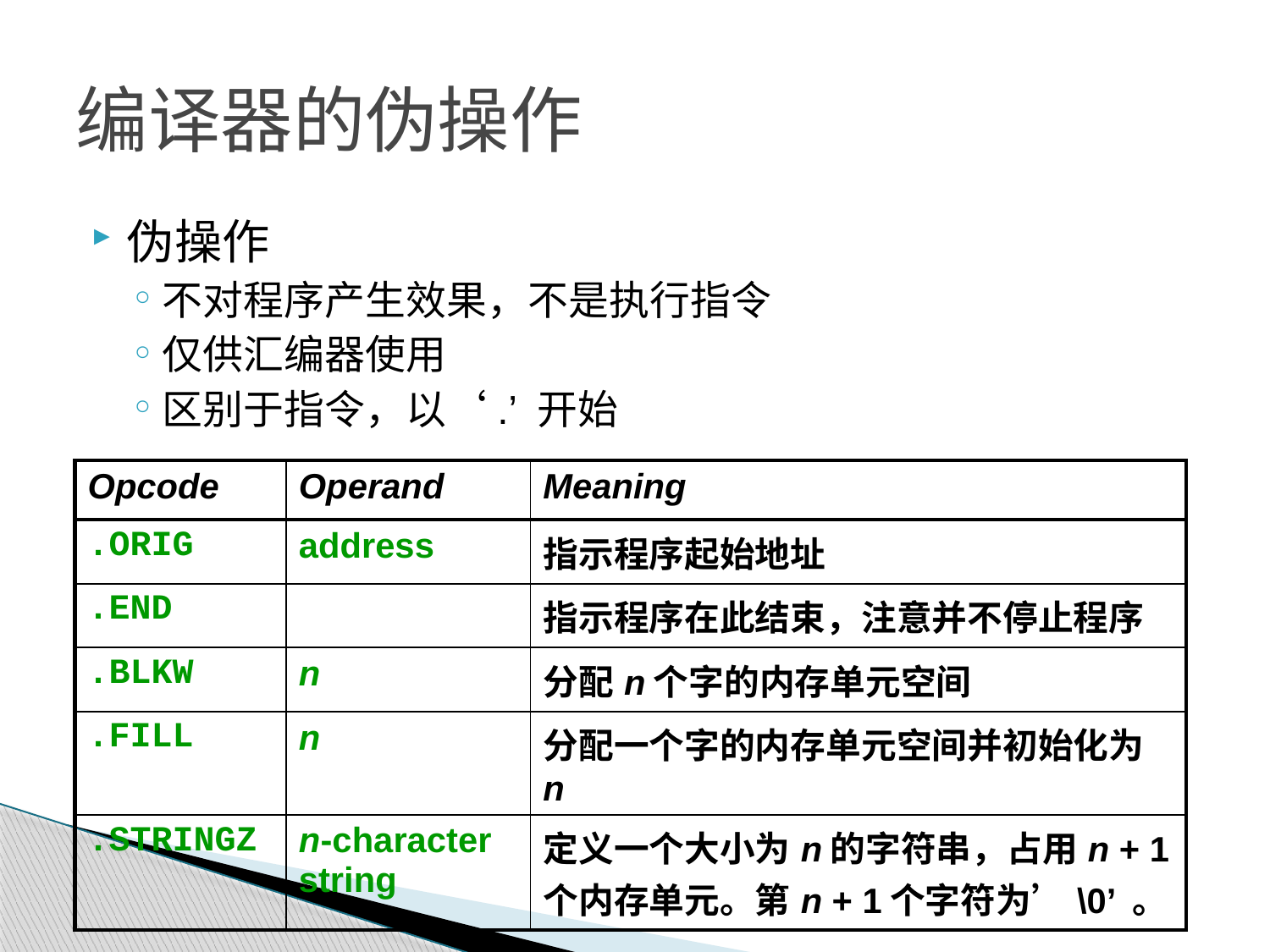

# 编译器的伪操作
伪操作
不对程序产生效果，不是执行指令
仅供汇编器使用
区别于指令，以‘.’ 开始
| Opcode | Operand | Meaning |
| --- | --- | --- |
| .ORIG | address | 指示程序起始地址 |
| .END |  | 指示程序在此结束，注意并不停止程序 |
| .BLKW | n | 分配n个字的内存单元空间 |
| .FILL | n | 分配一个字的内存单元空间并初始化为n |
| .STRINGZ | n-character string | 定义一个大小为n的字符串，占用n + 1个内存单元。第n + 1个字符为’\0’ 。 |